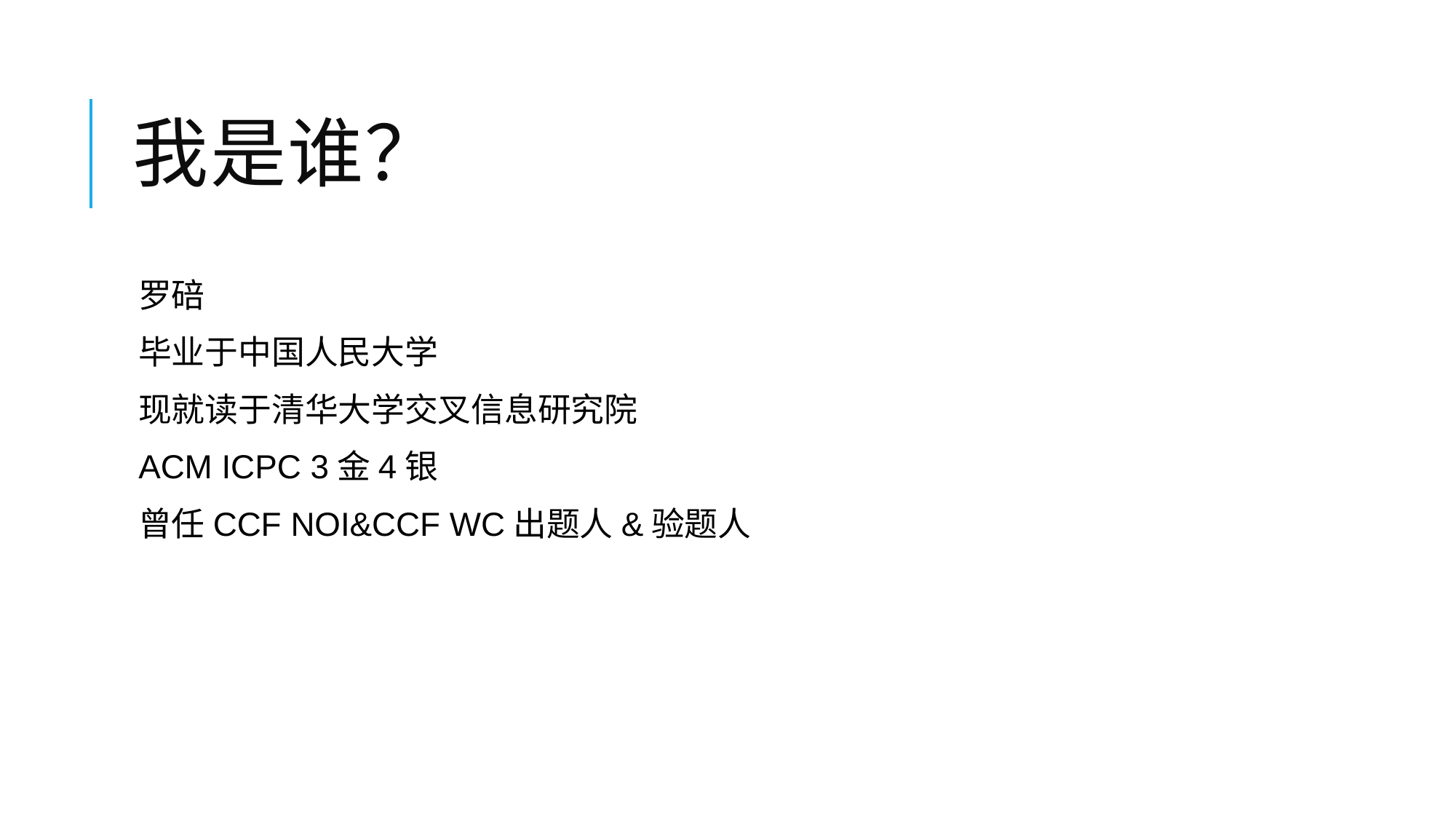

# 我是谁？
罗碚
毕业于中国人民大学
现就读于清华大学交叉信息研究院
ACM ICPC 3金4银
曾任CCF NOI&CCF WC出题人&验题人